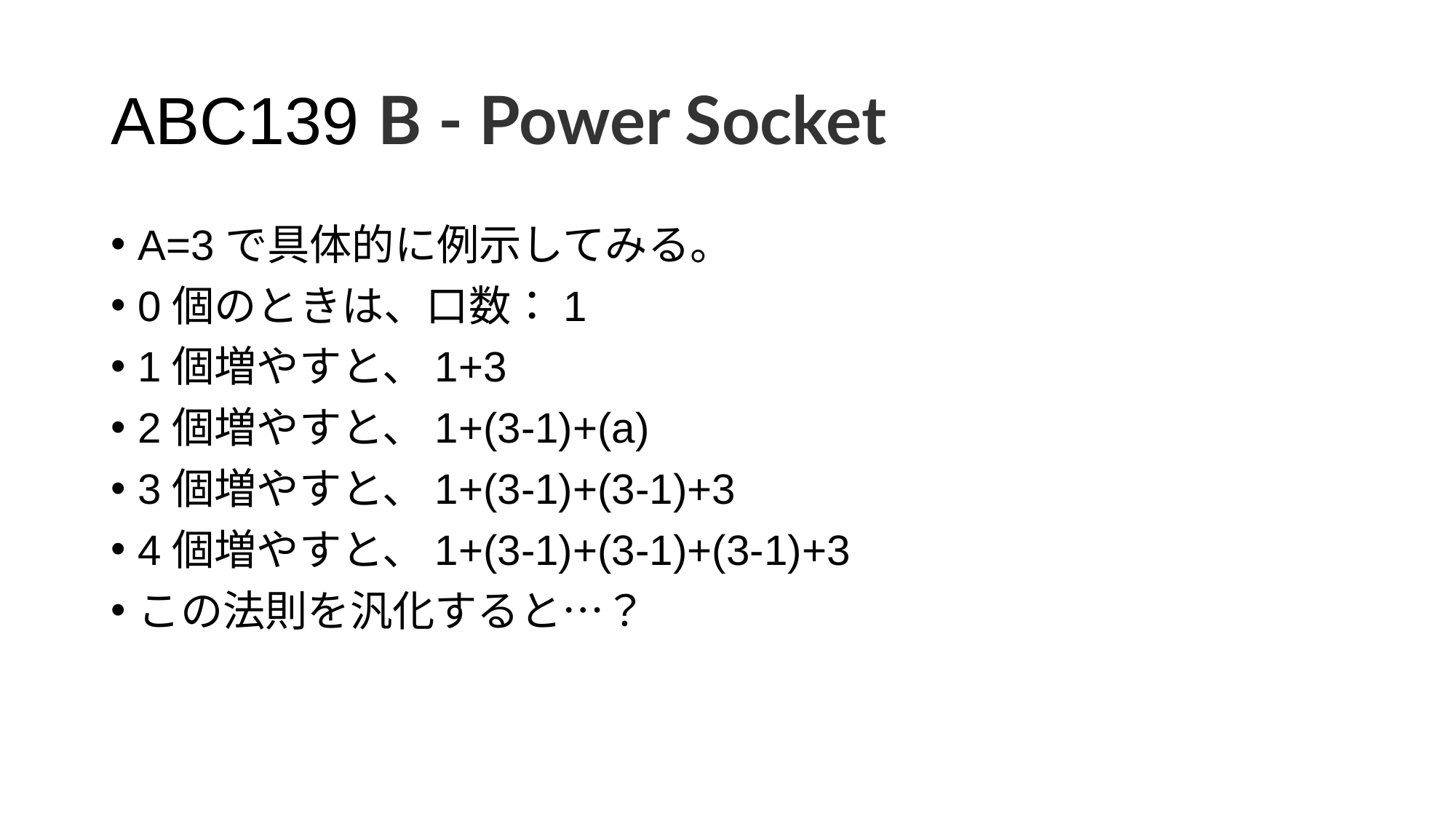

# ABC139 B - Power Socket
A=3で具体的に例示してみる。
0個のときは、口数：1
1個増やすと、1+3
2個増やすと、1+(3-1)+(a)
3個増やすと、1+(3-1)+(3-1)+3
4個増やすと、1+(3-1)+(3-1)+(3-1)+3
この法則を汎化すると…？